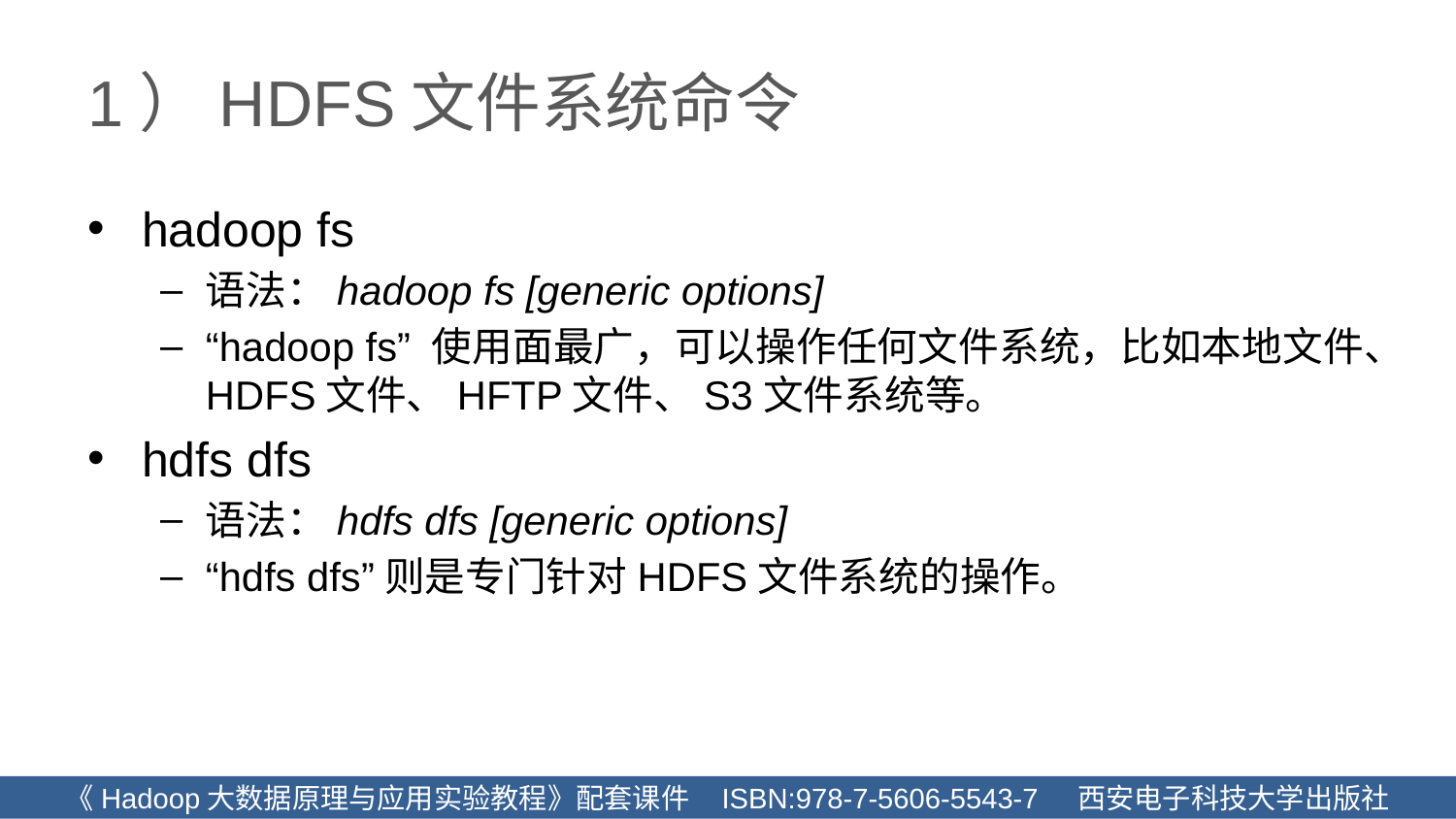

# 1）HDFS文件系统命令
hadoop fs
语法：hadoop fs [generic options]
“hadoop fs” 使用面最广，可以操作任何文件系统，比如本地文件、HDFS文件、HFTP文件、S3文件系统等。
hdfs dfs
语法：hdfs dfs [generic options]
“hdfs dfs”则是专门针对HDFS文件系统的操作。